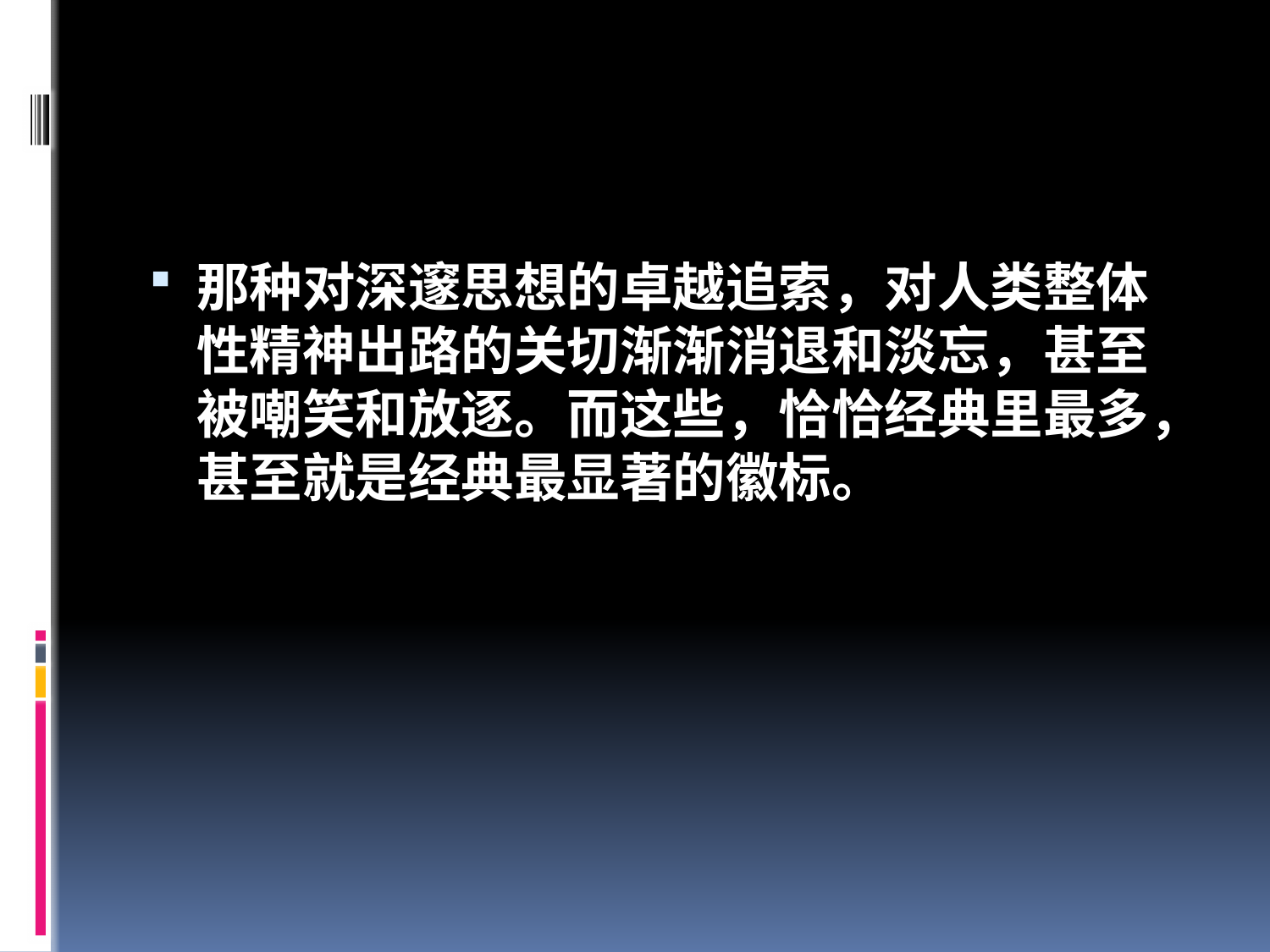

那种对深邃思想的卓越追索，对人类整体性精神出路的关切渐渐消退和淡忘，甚至被嘲笑和放逐。而这些，恰恰经典里最多，甚至就是经典最显著的徽标。